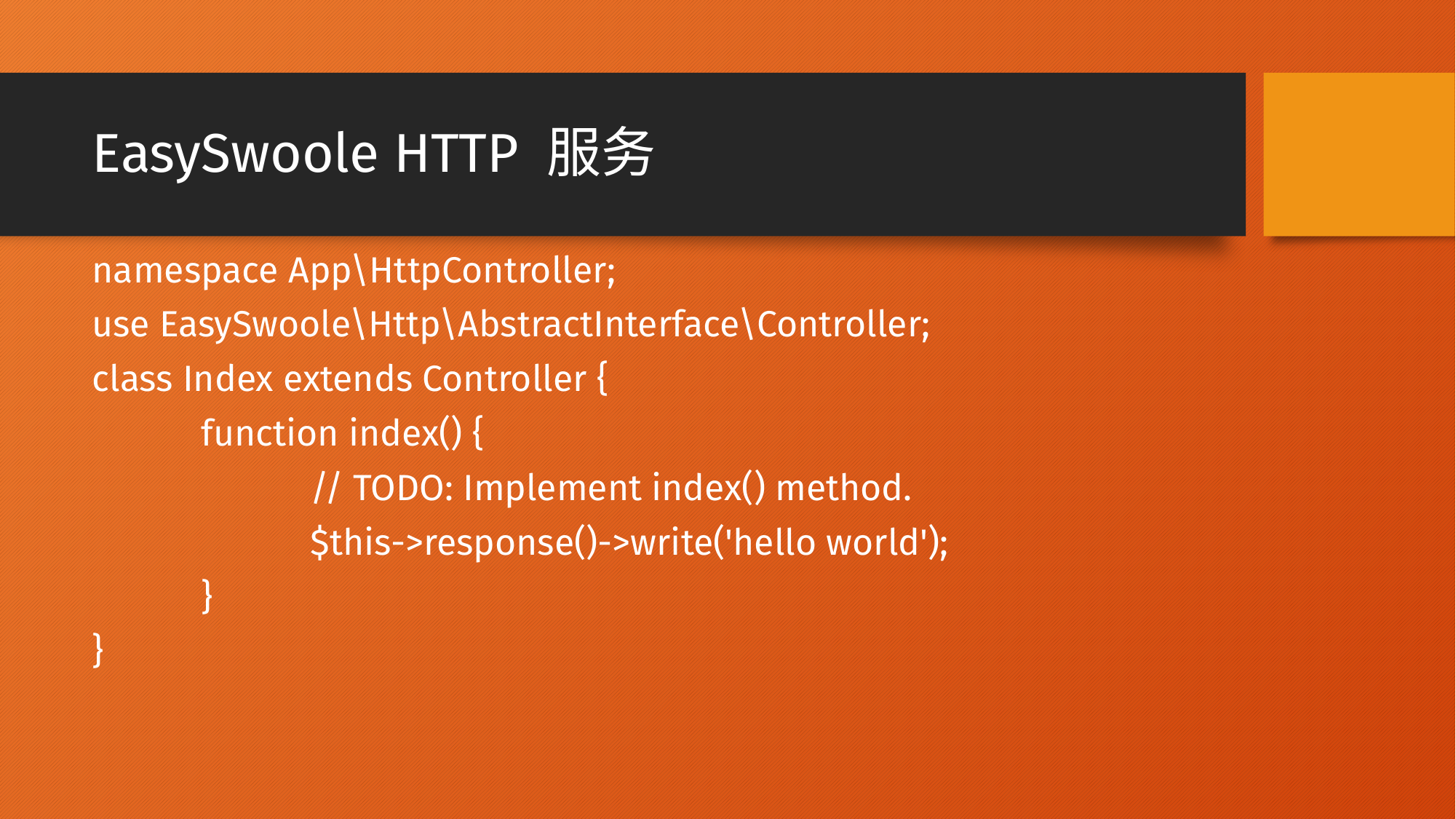

# EasySwoole HTTP 服务
namespace App\HttpController;
use EasySwoole\Http\AbstractInterface\Controller;
class Index extends Controller {
	function index() {
		// TODO: Implement index() method.
		$this->response()->write('hello world');
	}
}